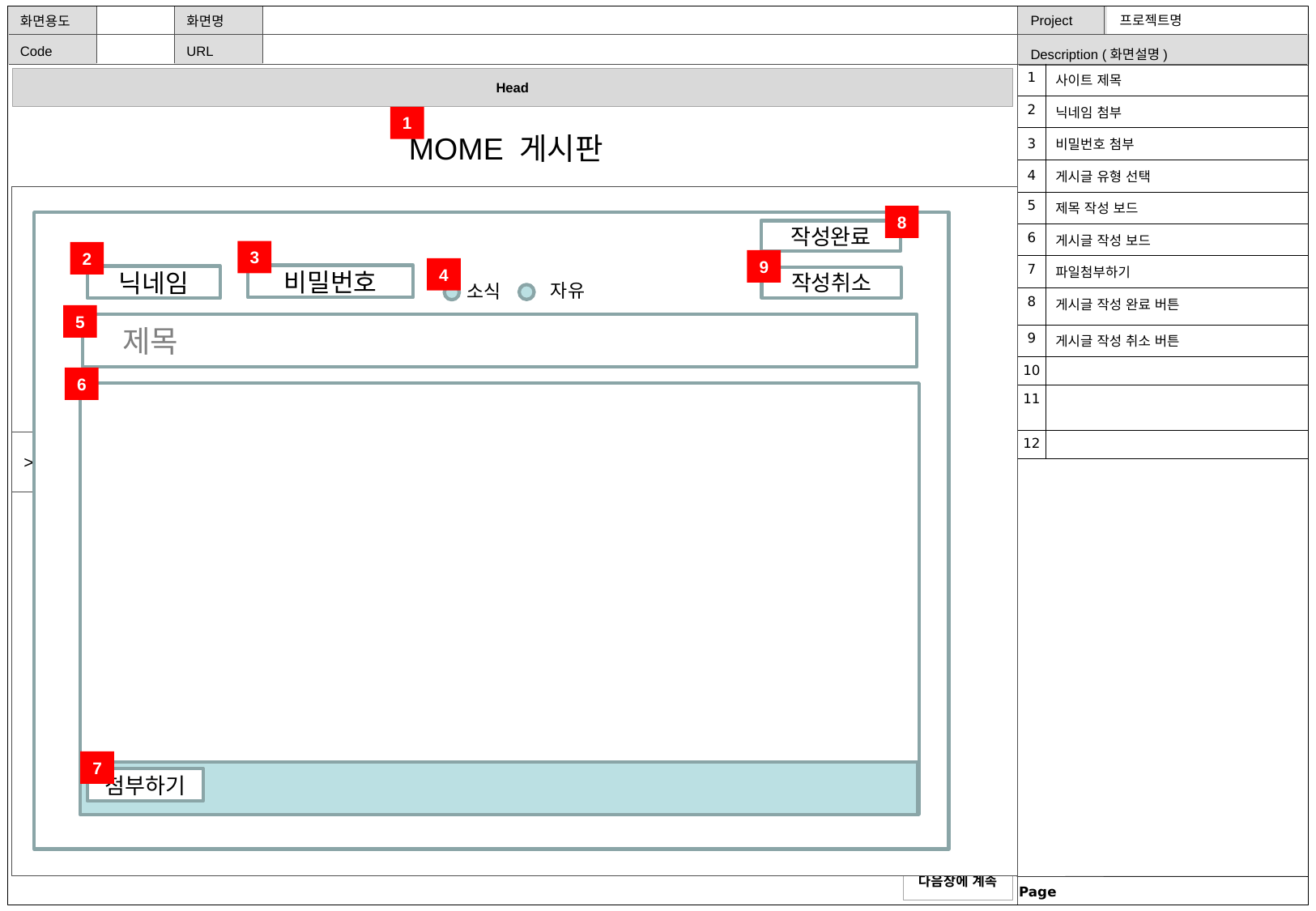

| 1 | 사이트 제목 |
| --- | --- |
| 2 | 닉네임 첨부 |
| 3 | 비밀번호 첨부 |
| 4 | 게시글 유형 선택 |
| 5 | 제목 작성 보드 |
| 6 | 게시글 작성 보드 |
| 7 | 파일첨부하기 |
| 8 | 게시글 작성 완료 버튼 |
| 9 | 게시글 작성 취소 버튼 |
| 10 |  |
| 11 |  |
| 12 |  |
1
MOME 게시판

8

작성완료
3
2
9
4
비밀번호
닉네임
작성취소
자유

소식

5
제제목
6

>>
7

첨부하기